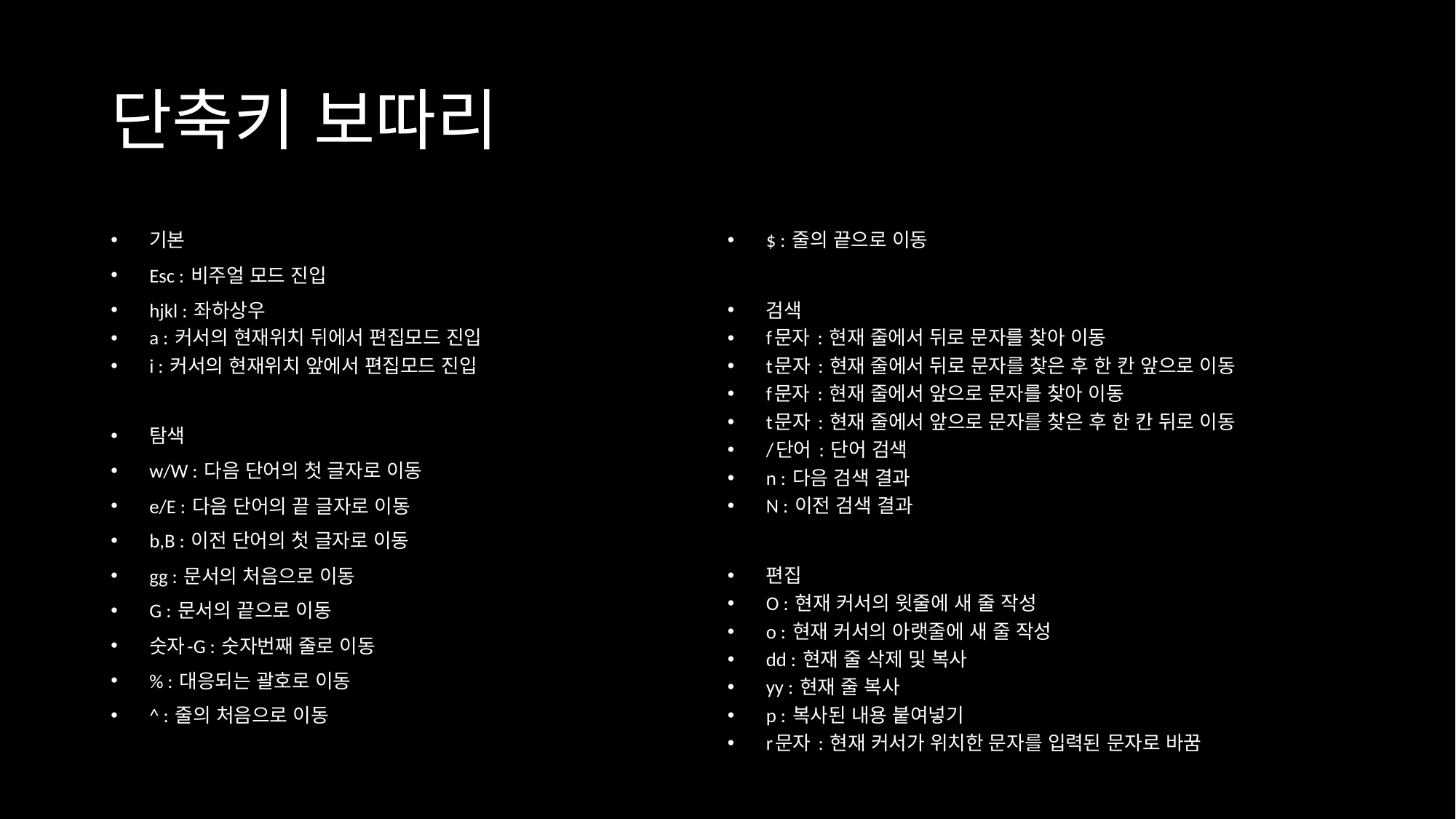

# 단축키 보따리
기본
Esc : 비주얼 모드 진입
hjkl : 좌하상우
a : 커서의 현재위치 뒤에서 편집모드 진입
i : 커서의 현재위치 앞에서 편집모드 진입

탐색
w/W : 다음 단어의 첫 글자로 이동
e/E : 다음 단어의 끝 글자로 이동
b,B : 이전 단어의 첫 글자로 이동
gg : 문서의 처음으로 이동
G : 문서의 끝으로 이동
숫자-G : 숫자번째 줄로 이동
% : 대응되는 괄호로 이동
^ : 줄의 처음으로 이동
$ : 줄의 끝으로 이동

검색
f문자 : 현재 줄에서 뒤로 문자를 찾아 이동
t문자 : 현재 줄에서 뒤로 문자를 찾은 후 한 칸 앞으로 이동
f문자 : 현재 줄에서 앞으로 문자를 찾아 이동
t문자 : 현재 줄에서 앞으로 문자를 찾은 후 한 칸 뒤로 이동
/단어 : 단어 검색
n : 다음 검색 결과
N : 이전 검색 결과

편집
O : 현재 커서의 윗줄에 새 줄 작성
o : 현재 커서의 아랫줄에 새 줄 작성
dd : 현재 줄 삭제 및 복사
yy : 현재 줄 복사
p : 복사된 내용 붙여넣기
r문자 : 현재 커서가 위치한 문자를 입력된 문자로 바꿈